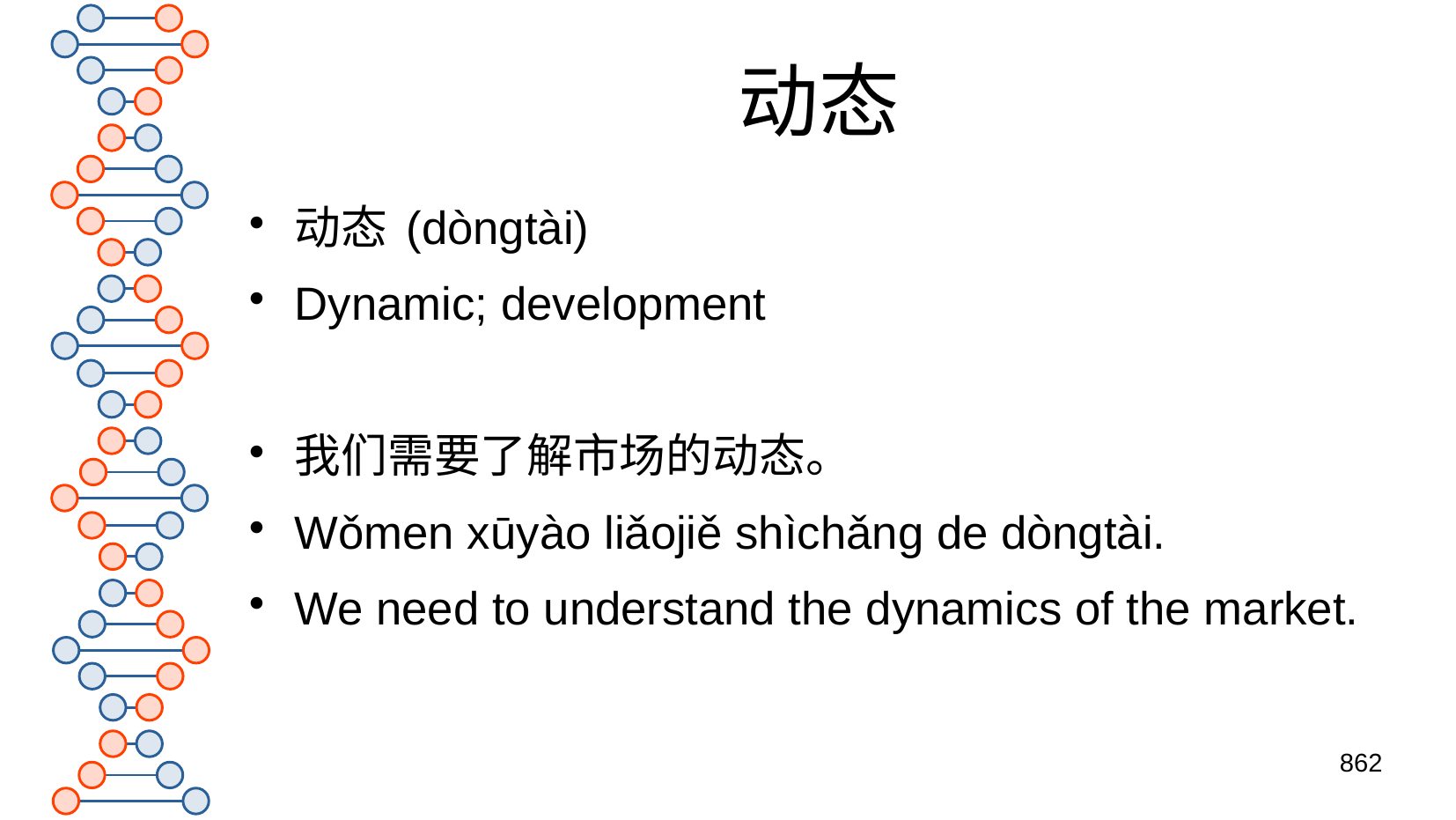

# 动态
动态 (dòngtài)
Dynamic; development

我们需要了解市场的动态。
Wǒmen xūyào liǎojiě shìchǎng de dòngtài.
We need to understand the dynamics of the market.

862